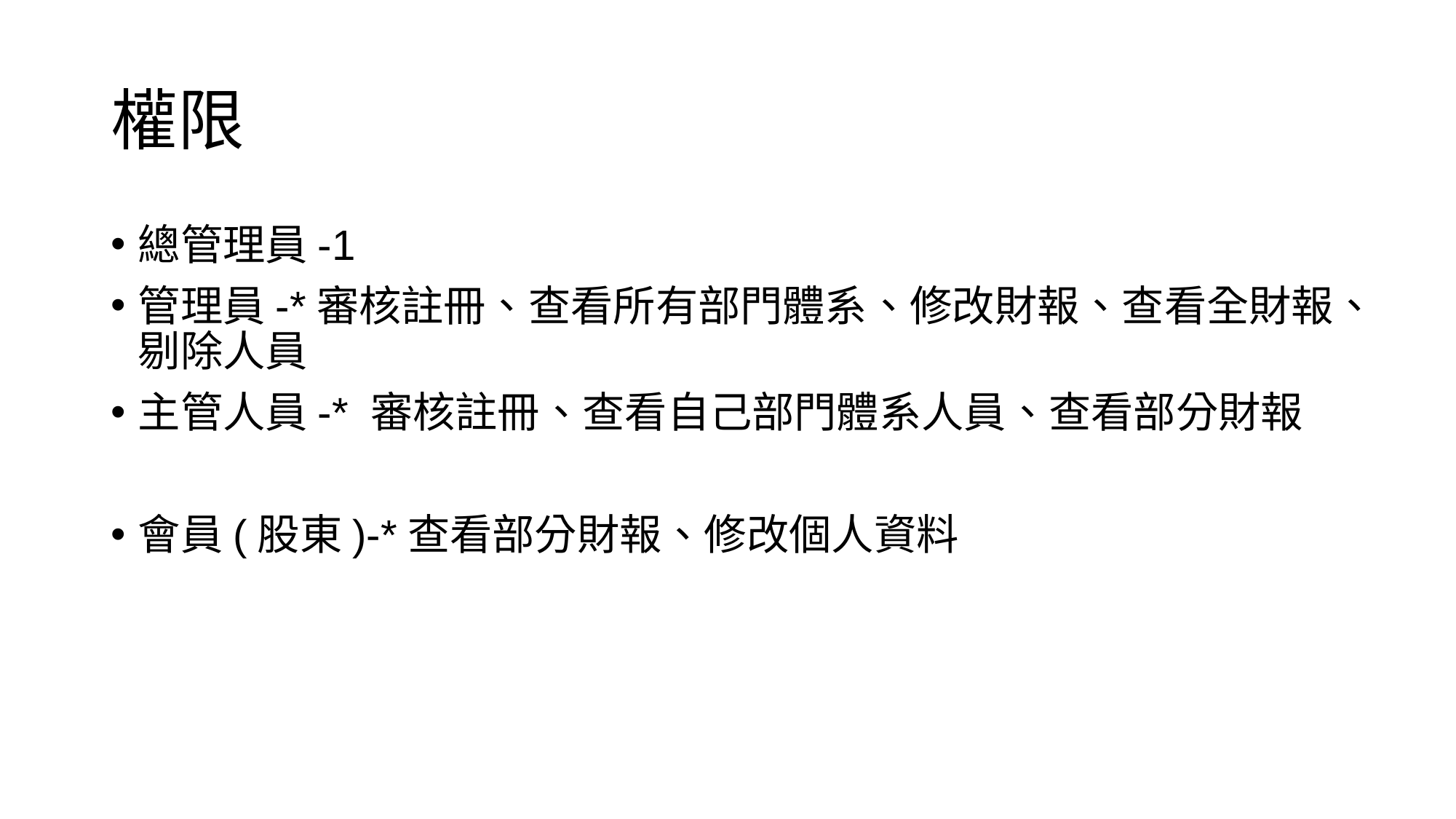

# 權限
總管理員-1
管理員-*審核註冊、查看所有部門體系、修改財報、查看全財報、剔除人員
主管人員-* 審核註冊、查看自己部門體系人員、查看部分財報

會員(股東)-*查看部分財報、修改個人資料